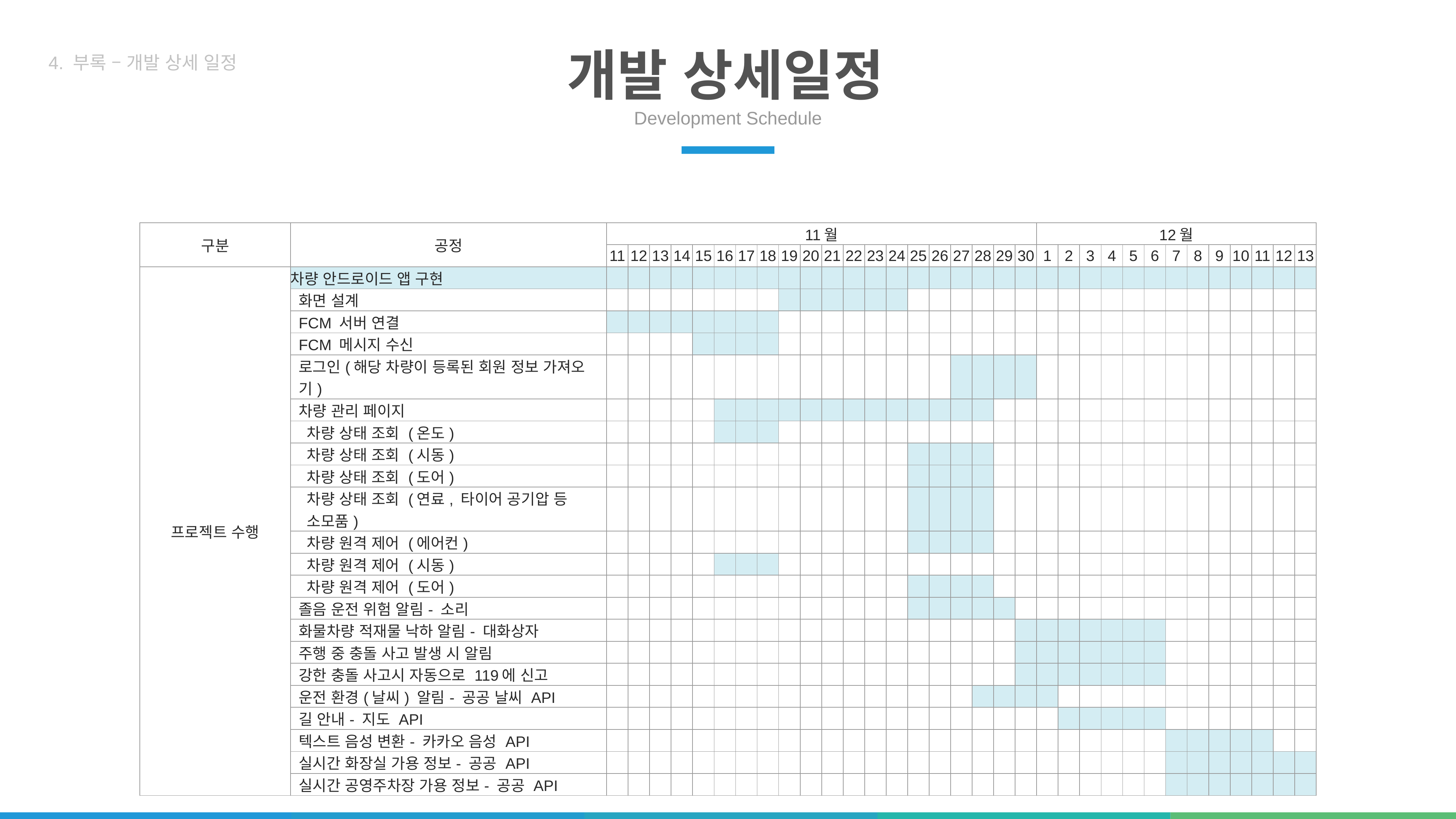

개발 상세일정
4. 부록 – 개발 상세 일정
Development Schedule

| 구분 | 공정 | 11월 |  |  |  |  |  |  |  |  |  |  |  |  |  |  |  |  |  |  |  | 12월 |  |  |  |  |  |  |  |  |  |  |  |  |
| --- | --- | --- | --- | --- | --- | --- | --- | --- | --- | --- | --- | --- | --- | --- | --- | --- | --- | --- | --- | --- | --- | --- | --- | --- | --- | --- | --- | --- | --- | --- | --- | --- | --- | --- |
|  |  | 11 | 12 | 13 | 14 | 15 | 16 | 17 | 18 | 19 | 20 | 21 | 22 | 23 | 24 | 25 | 26 | 27 | 28 | 29 | 30 | 1 | 2 | 3 | 4 | 5 | 6 | 7 | 8 | 9 | 10 | 11 | 12 | 13 |
| 프로젝트 수행 | 차량 안드로이드 앱 구현 |  |  |  |  |  |  |  |  |  |  |  |  |  |  |  |  |  |  |  |  |  |  |  |  |  |  |  |  |  |  |  |  |  |
|  | 화면 설계 |  |  |  |  |  |  |  |  |  |  |  |  |  |  |  |  |  |  |  |  |  |  |  |  |  |  |  |  |  |  |  |  |  |
|  | FCM 서버 연결 |  |  |  |  |  |  |  |  |  |  |  |  |  |  |  |  |  |  |  |  |  |  |  |  |  |  |  |  |  |  |  |  |  |
|  | FCM 메시지 수신 |  |  |  |  |  |  |  |  |  |  |  |  |  |  |  |  |  |  |  |  |  |  |  |  |  |  |  |  |  |  |  |  |  |
|  | 로그인(해당 차량이 등록된 회원 정보 가져오기) |  |  |  |  |  |  |  |  |  |  |  |  |  |  |  |  |  |  |  |  |  |  |  |  |  |  |  |  |  |  |  |  |  |
|  | 차량 관리 페이지 |  |  |  |  |  |  |  |  |  |  |  |  |  |  |  |  |  |  |  |  |  |  |  |  |  |  |  |  |  |  |  |  |  |
|  | 차량 상태 조회 (온도) |  |  |  |  |  |  |  |  |  |  |  |  |  |  |  |  |  |  |  |  |  |  |  |  |  |  |  |  |  |  |  |  |  |
|  | 차량 상태 조회 (시동) |  |  |  |  |  |  |  |  |  |  |  |  |  |  |  |  |  |  |  |  |  |  |  |  |  |  |  |  |  |  |  |  |  |
|  | 차량 상태 조회 (도어) |  |  |  |  |  |  |  |  |  |  |  |  |  |  |  |  |  |  |  |  |  |  |  |  |  |  |  |  |  |  |  |  |  |
|  | 차량 상태 조회 (연료, 타이어 공기압 등 소모품) |  |  |  |  |  |  |  |  |  |  |  |  |  |  |  |  |  |  |  |  |  |  |  |  |  |  |  |  |  |  |  |  |  |
|  | 차량 원격 제어 (에어컨) |  |  |  |  |  |  |  |  |  |  |  |  |  |  |  |  |  |  |  |  |  |  |  |  |  |  |  |  |  |  |  |  |  |
|  | 차량 원격 제어 (시동) |  |  |  |  |  |  |  |  |  |  |  |  |  |  |  |  |  |  |  |  |  |  |  |  |  |  |  |  |  |  |  |  |  |
|  | 차량 원격 제어 (도어) |  |  |  |  |  |  |  |  |  |  |  |  |  |  |  |  |  |  |  |  |  |  |  |  |  |  |  |  |  |  |  |  |  |
|  | 졸음 운전 위험 알림- 소리 |  |  |  |  |  |  |  |  |  |  |  |  |  |  |  |  |  |  |  |  |  |  |  |  |  |  |  |  |  |  |  |  |  |
|  | 화물차량 적재물 낙하 알림- 대화상자 |  |  |  |  |  |  |  |  |  |  |  |  |  |  |  |  |  |  |  |  |  |  |  |  |  |  |  |  |  |  |  |  |  |
|  | 주행 중 충돌 사고 발생 시 알림 |  |  |  |  |  |  |  |  |  |  |  |  |  |  |  |  |  |  |  |  |  |  |  |  |  |  |  |  |  |  |  |  |  |
|  | 강한 충돌 사고시 자동으로 119에 신고 |  |  |  |  |  |  |  |  |  |  |  |  |  |  |  |  |  |  |  |  |  |  |  |  |  |  |  |  |  |  |  |  |  |
|  | 운전 환경(날씨) 알림- 공공 날씨 API |  |  |  |  |  |  |  |  |  |  |  |  |  |  |  |  |  |  |  |  |  |  |  |  |  |  |  |  |  |  |  |  |  |
|  | 길 안내- 지도 API |  |  |  |  |  |  |  |  |  |  |  |  |  |  |  |  |  |  |  |  |  |  |  |  |  |  |  |  |  |  |  |  |  |
|  | 텍스트 음성 변환- 카카오 음성 API |  |  |  |  |  |  |  |  |  |  |  |  |  |  |  |  |  |  |  |  |  |  |  |  |  |  |  |  |  |  |  |  |  |
|  | 실시간 화장실 가용 정보- 공공 API |  |  |  |  |  |  |  |  |  |  |  |  |  |  |  |  |  |  |  |  |  |  |  |  |  |  |  |  |  |  |  |  |  |
|  | 실시간 공영주차장 가용 정보- 공공 API |  |  |  |  |  |  |  |  |  |  |  |  |  |  |  |  |  |  |  |  |  |  |  |  |  |  |  |  |  |  |  |  |  |
34